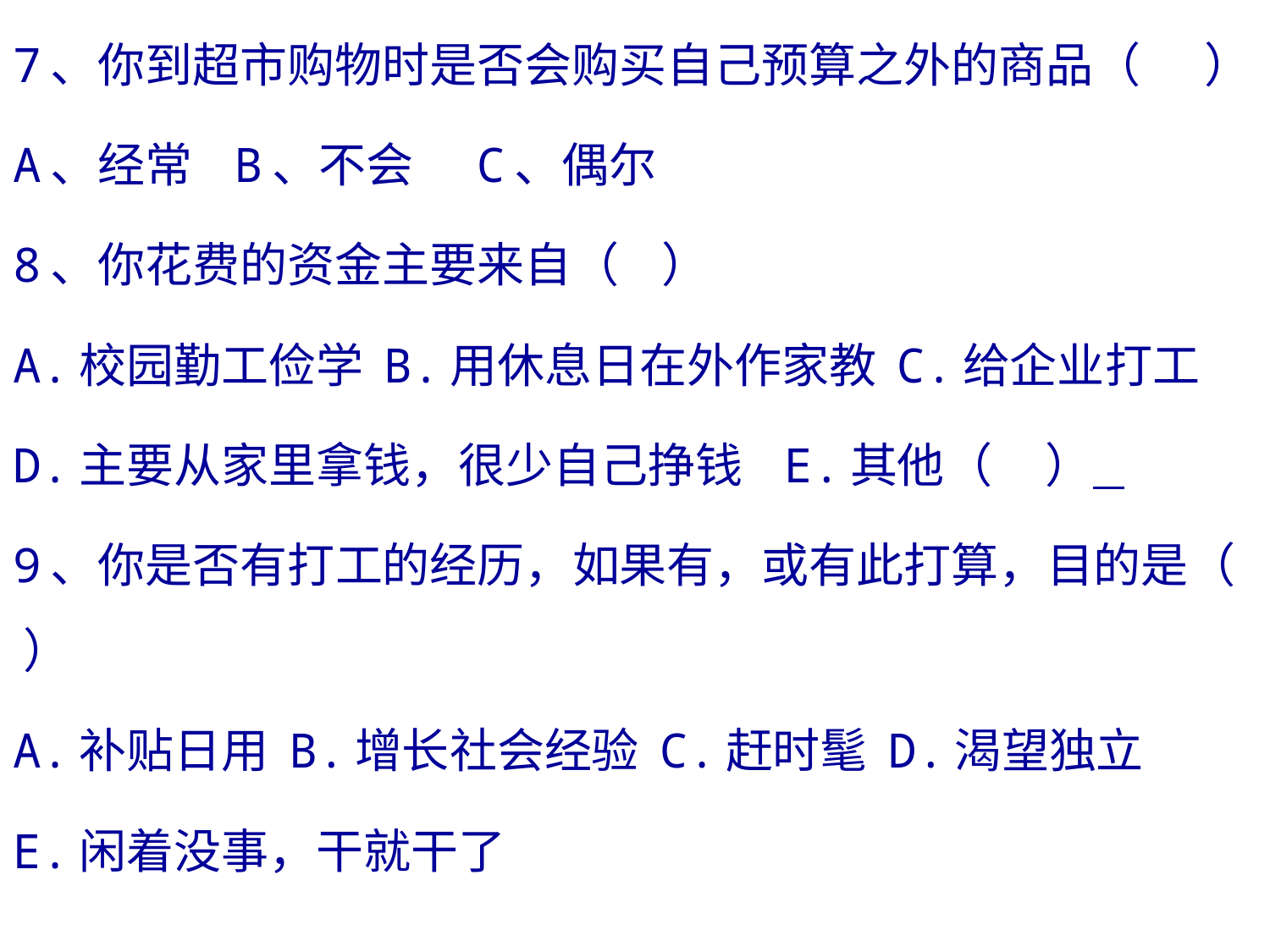

7、你到超市购物时是否会购买自己预算之外的商品（      ）
A、经常   B、不会     C、偶尔
8、你花费的资金主要来自（    ）
A.校园勤工俭学 B.用休息日在外作家教 C.给企业打工
D.主要从家里拿钱，很少自己挣钱   E.其他（     ）
9、你是否有打工的经历，如果有，或有此打算，目的是（    ）
A.补贴日用 B.增长社会经验 C.赶时髦 D.渴望独立
E.闲着没事，干就干了